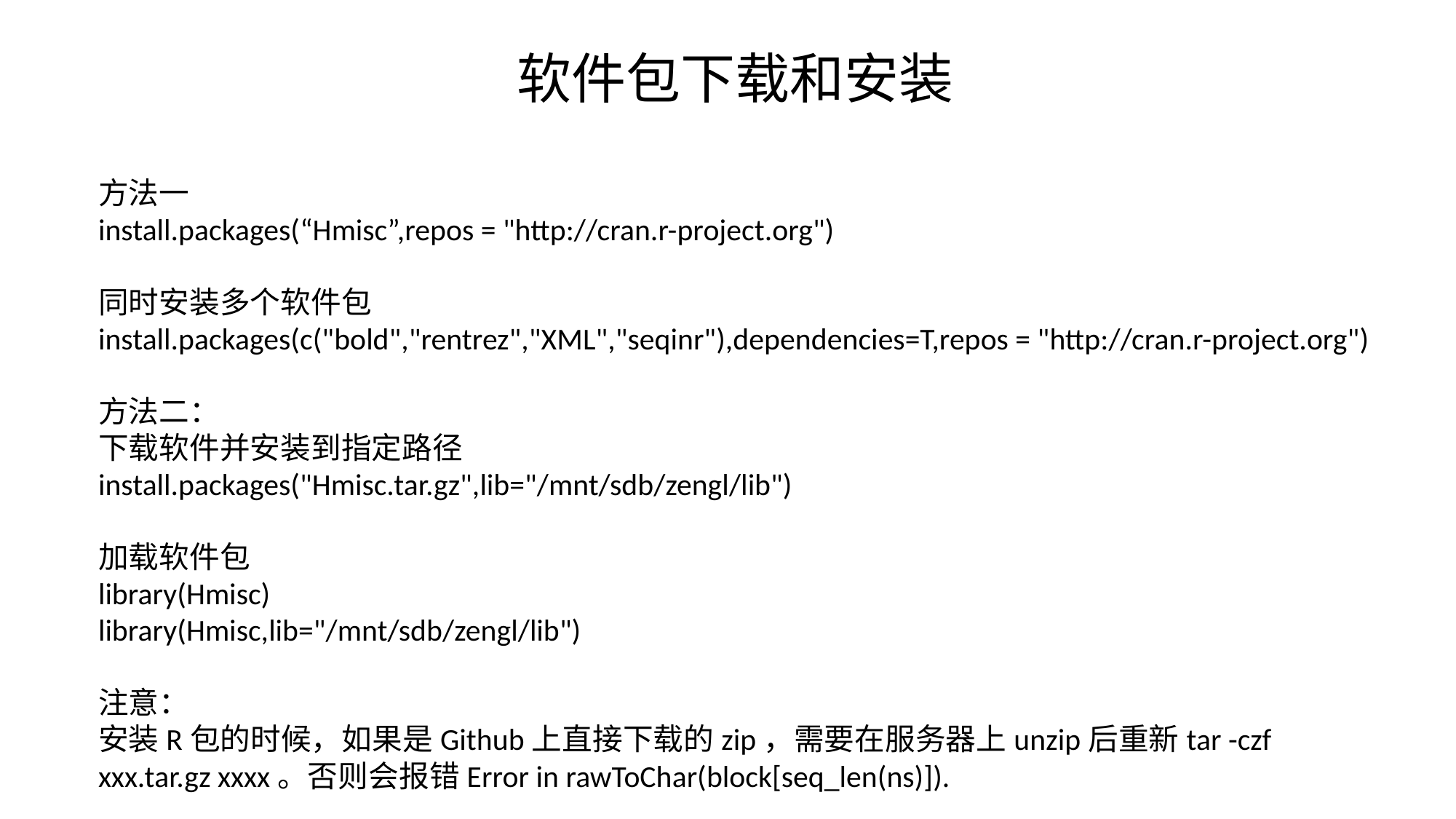

软件包下载和安装
方法一
install.packages(“Hmisc”,repos = "http://cran.r-project.org")

同时安装多个软件包
install.packages(c("bold","rentrez","XML","seqinr"),dependencies=T,repos = "http://cran.r-project.org")

方法二：
下载软件并安装到指定路径
install.packages("Hmisc.tar.gz",lib="/mnt/sdb/zengl/lib")

加载软件包
library(Hmisc)
library(Hmisc,lib="/mnt/sdb/zengl/lib")

注意：
安装R包的时候，如果是Github上直接下载的zip，需要在服务器上unzip后重新tar -czf xxx.tar.gz xxxx。否则会报错Error in rawToChar(block[seq_len(ns)]).